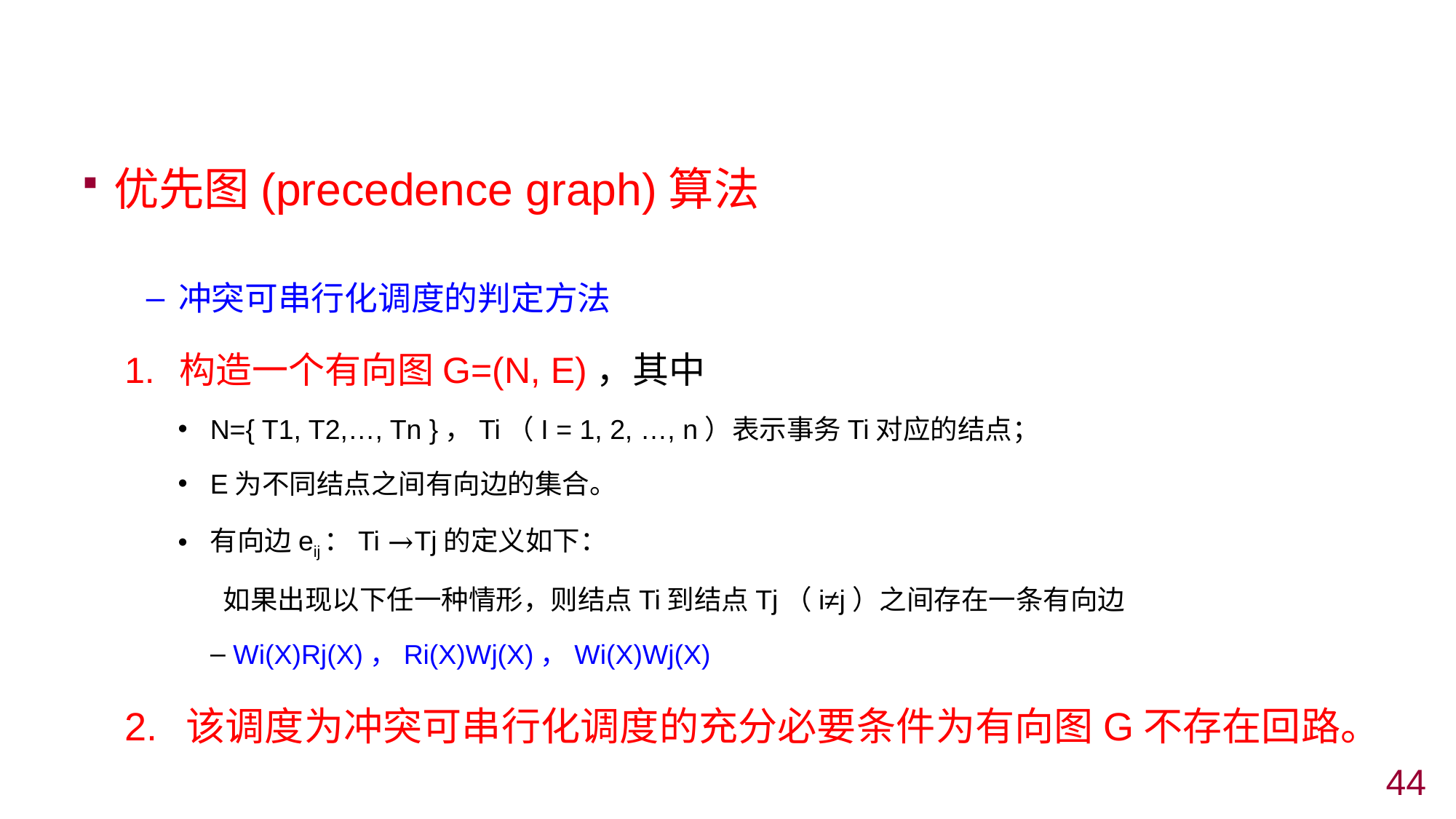

#
优先图(precedence graph)算法

冲突可串行化调度的判定方法
构造一个有向图G=(N, E)，其中
N={ T1, T2,…, Tn }，Ti（I = 1, 2, …, n）表示事务Ti对应的结点；
E为不同结点之间有向边的集合。
有向边eij：Ti →Tj的定义如下：
 如果出现以下任一种情形，则结点Ti到结点Tj（i≠j）之间存在一条有向边
 Wi(X)Rj(X)，Ri(X)Wj(X)，Wi(X)Wj(X)
该调度为冲突可串行化调度的充分必要条件为有向图G不存在回路。

44